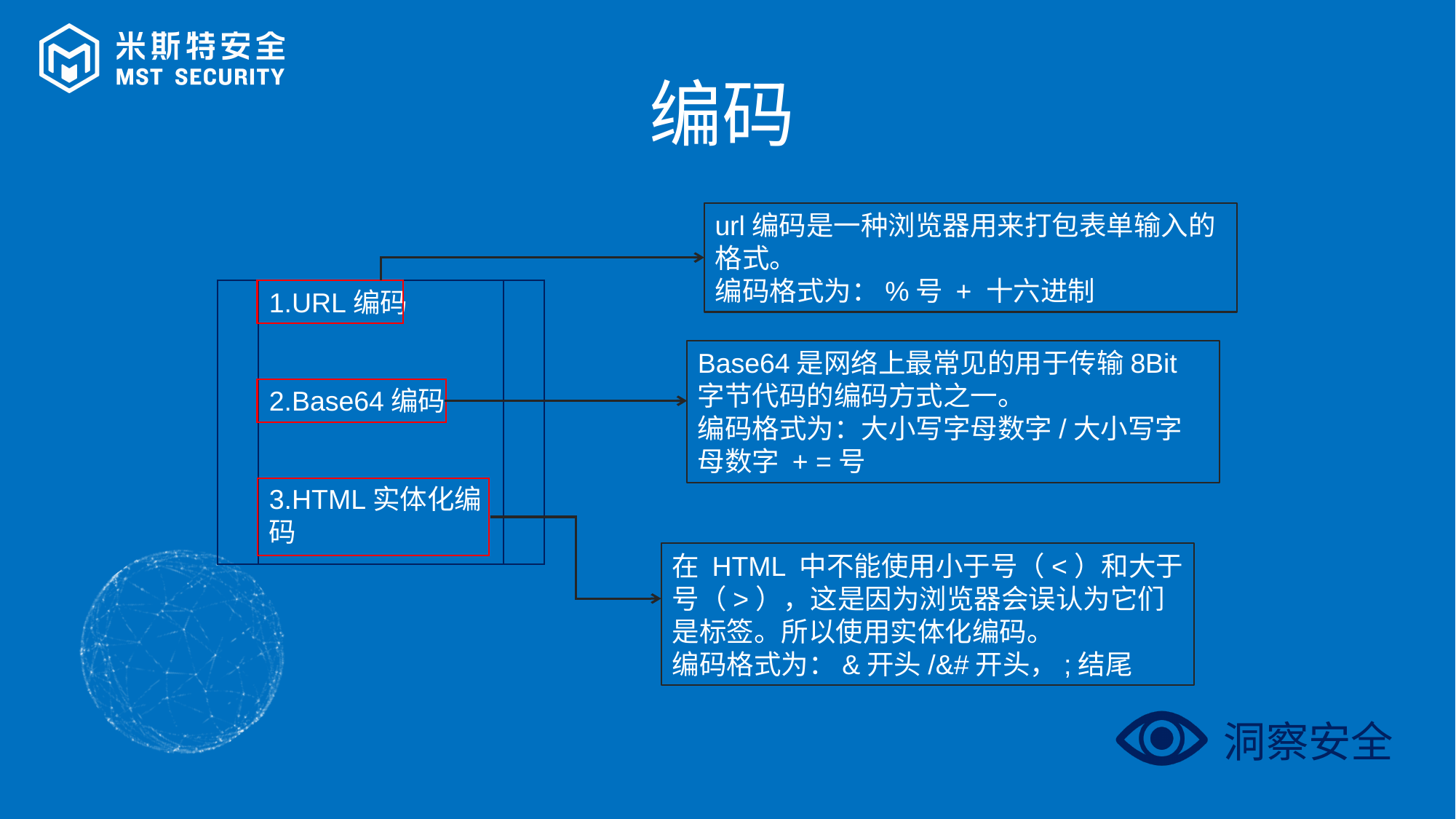

编码
url编码是一种浏览器用来打包表单输入的格式。
编码格式为：%号 + 十六进制
1.URL编码

2.Base64编码

3.HTML实体化编码

Base64是网络上最常见的用于传输8Bit字节代码的编码方式之一。
编码格式为：大小写字母数字/大小写字母数字 + =号

在 HTML 中不能使用小于号（<）和大于号（>），这是因为浏览器会误认为它们是标签。所以使用实体化编码。
编码格式为：&开头/&#开头，;结尾